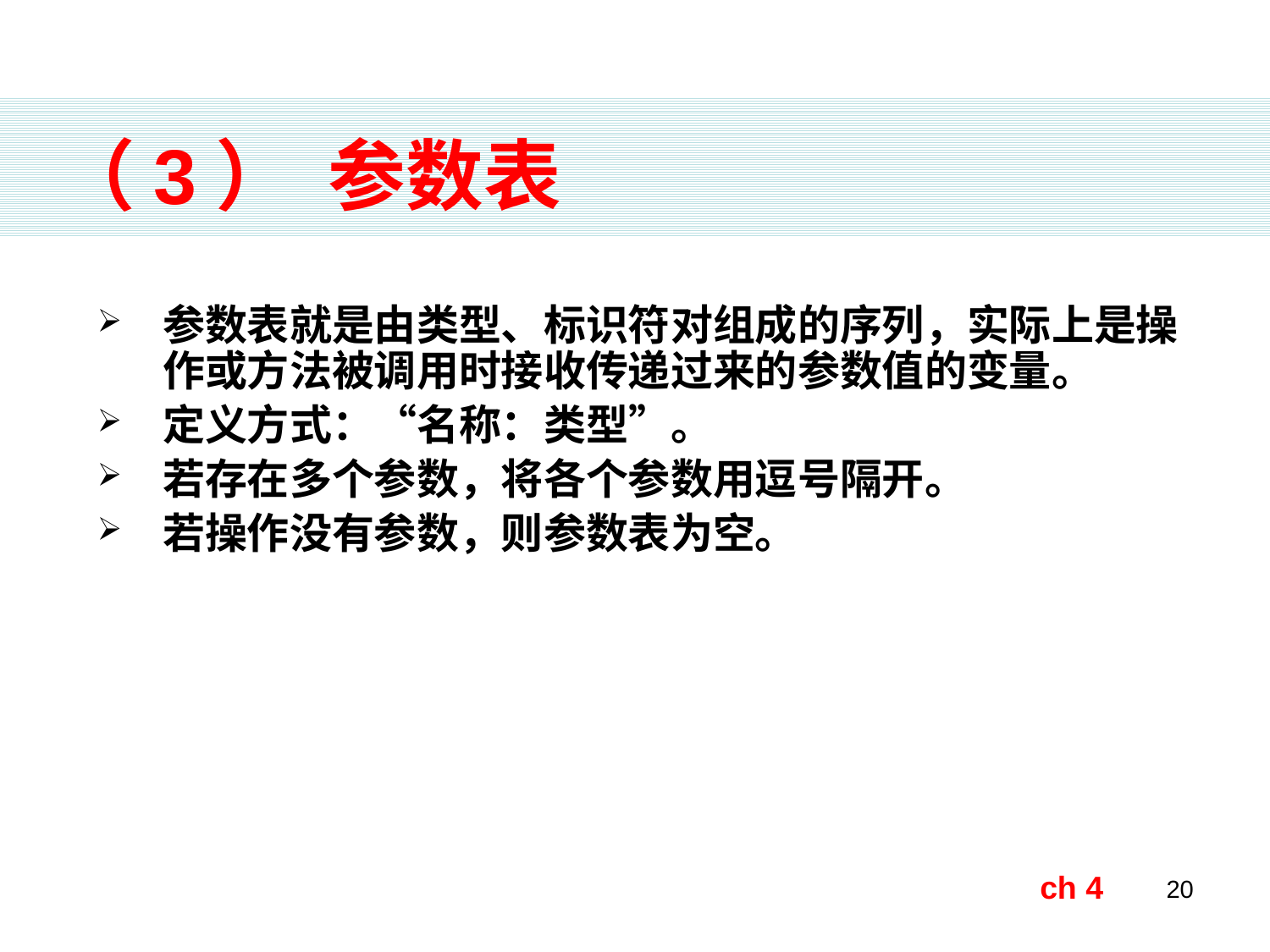

（3）  参数表
参数表就是由类型、标识符对组成的序列，实际上是操作或方法被调用时接收传递过来的参数值的变量。
定义方式：“名称：类型”。
若存在多个参数，将各个参数用逗号隔开。
若操作没有参数，则参数表为空。
ch 4
20